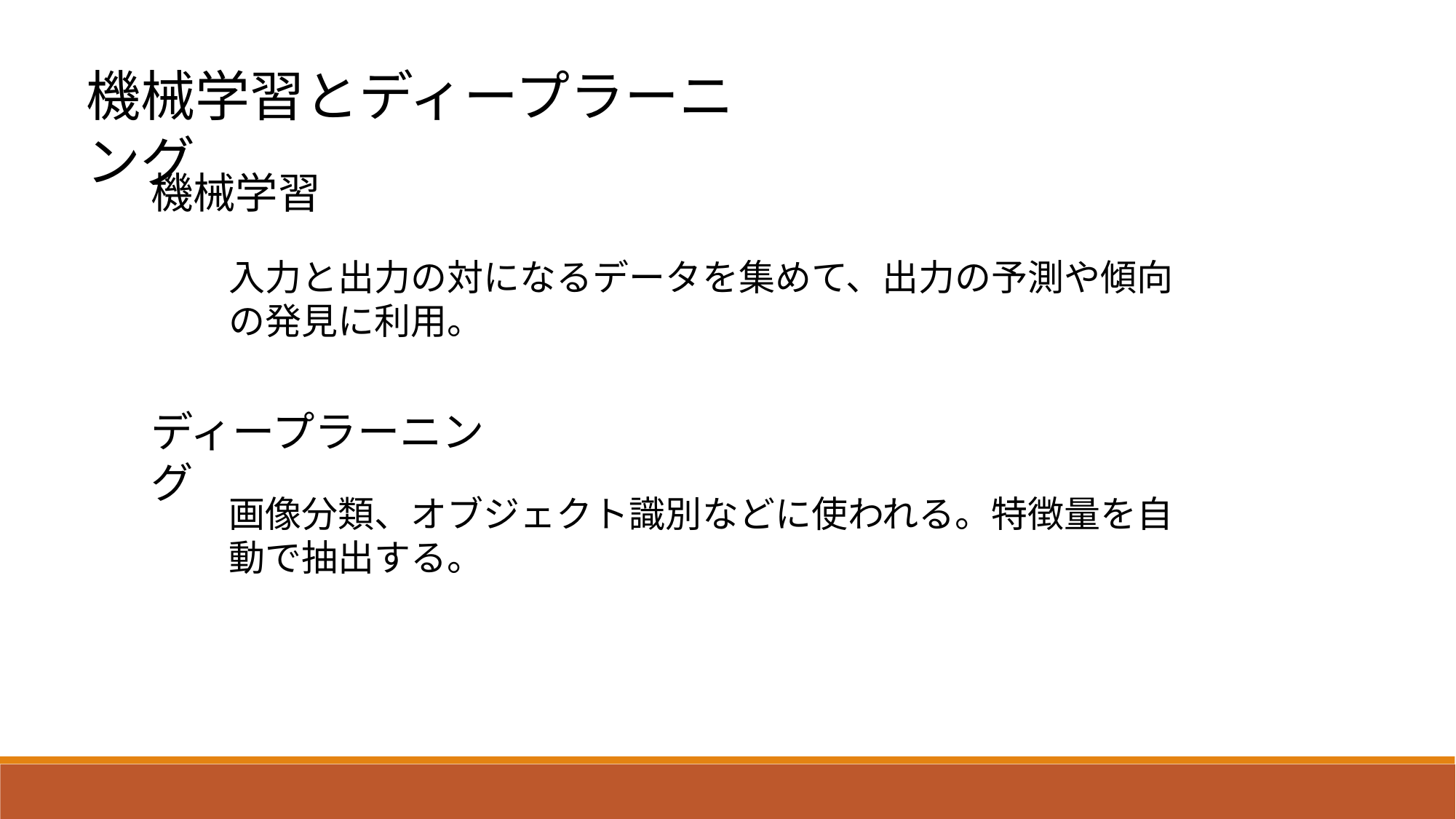

機械学習とディープラーニング
機械学習
入力と出力の対になるデータを集めて、出力の予測や傾向の発見に利用。
ディープラーニング
画像分類、オブジェクト識別などに使われる。特徴量を自動で抽出する。